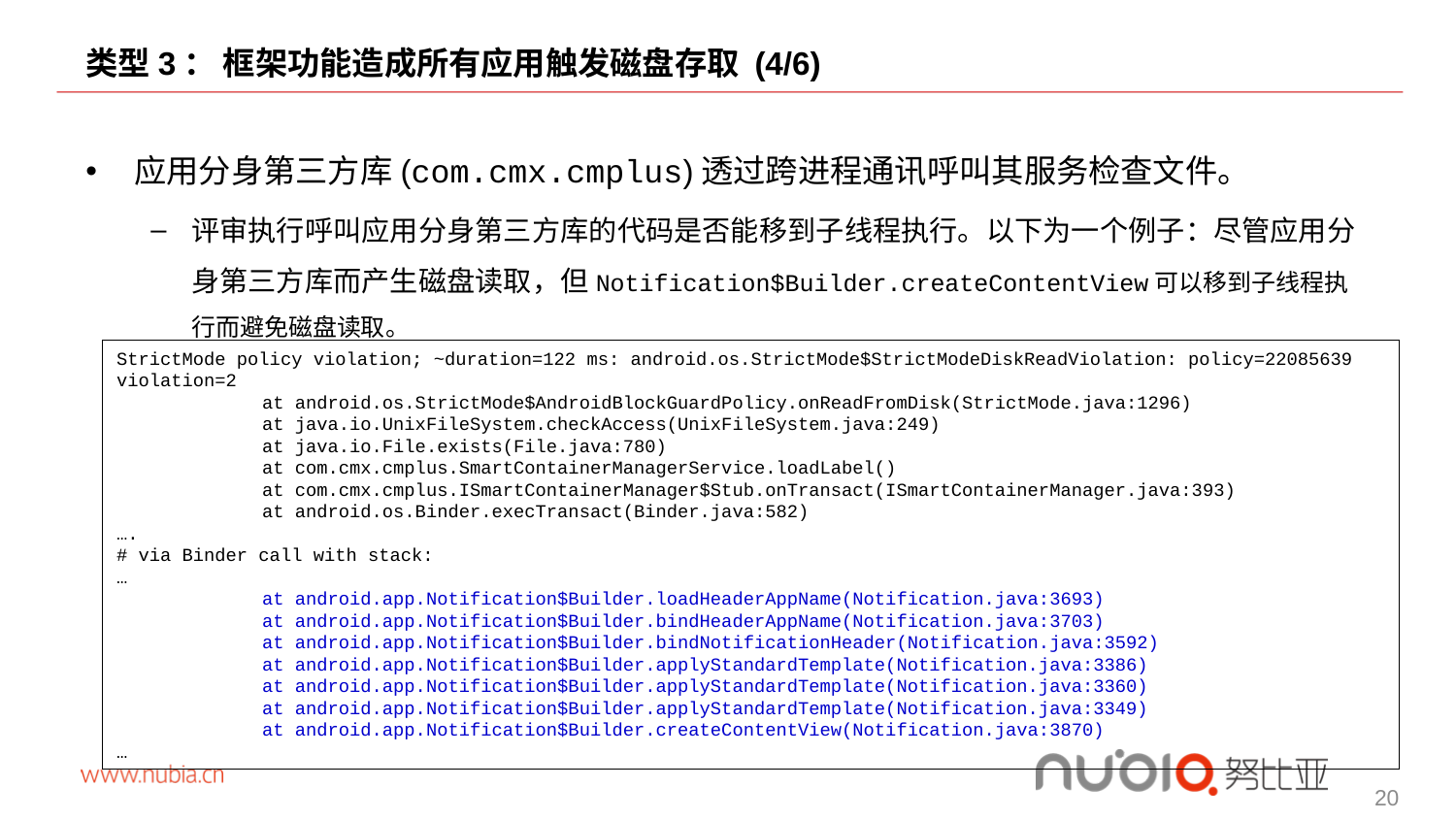

# 类型3： 框架功能造成所有应用触发磁盘存取 (4/6)
应用分身第三方库(com.cmx.cmplus)透过跨进程通讯呼叫其服务检查文件。
评审执行呼叫应用分身第三方库的代码是否能移到子线程执行。以下为一个例子：尽管应用分身第三方库而产生磁盘读取，但Notification$Builder.createContentView可以移到子线程执行而避免磁盘读取。

StrictMode policy violation; ~duration=122 ms: android.os.StrictMode$StrictModeDiskReadViolation: policy=22085639 violation=2
	at android.os.StrictMode$AndroidBlockGuardPolicy.onReadFromDisk(StrictMode.java:1296)
	at java.io.UnixFileSystem.checkAccess(UnixFileSystem.java:249)
	at java.io.File.exists(File.java:780)
	at com.cmx.cmplus.SmartContainerManagerService.loadLabel()
	at com.cmx.cmplus.ISmartContainerManager$Stub.onTransact(ISmartContainerManager.java:393)
	at android.os.Binder.execTransact(Binder.java:582)
….
# via Binder call with stack:
…
	at android.app.Notification$Builder.loadHeaderAppName(Notification.java:3693)
	at android.app.Notification$Builder.bindHeaderAppName(Notification.java:3703)
	at android.app.Notification$Builder.bindNotificationHeader(Notification.java:3592)
	at android.app.Notification$Builder.applyStandardTemplate(Notification.java:3386)
	at android.app.Notification$Builder.applyStandardTemplate(Notification.java:3360)
	at android.app.Notification$Builder.applyStandardTemplate(Notification.java:3349)
	at android.app.Notification$Builder.createContentView(Notification.java:3870)
…
20